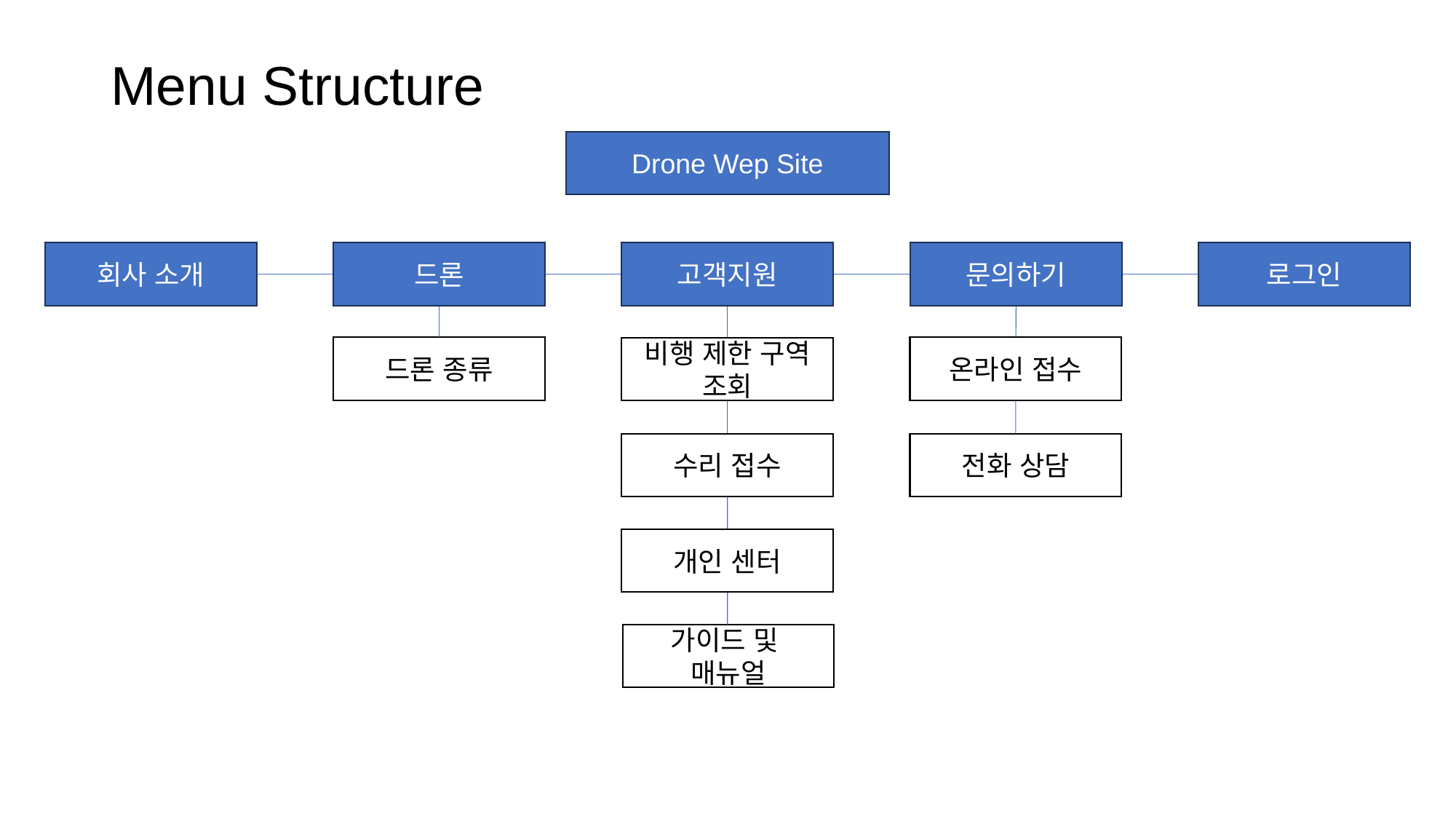

# Menu Structure
Drone Wep Site
회사 소개
드론
고객지원
문의하기
로그인
드론 종류
온라인 접수
비행 제한 구역 조회
수리 접수
전화 상담
개인 센터
가이드 및
매뉴얼